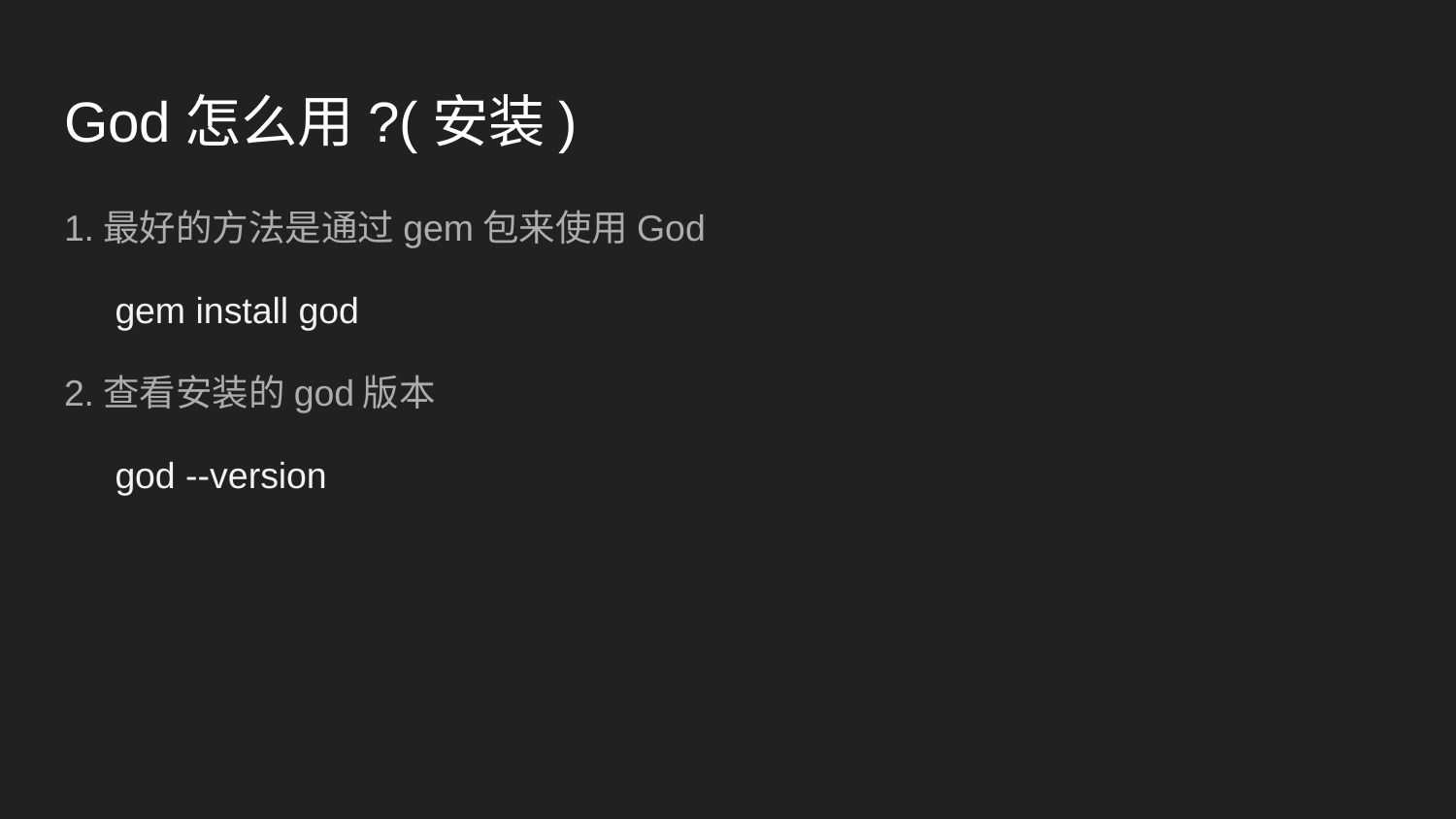

# God怎么用?(安装)
1.最好的方法是通过gem包来使用God
     gem install god
2.查看安装的god版本
     god --version